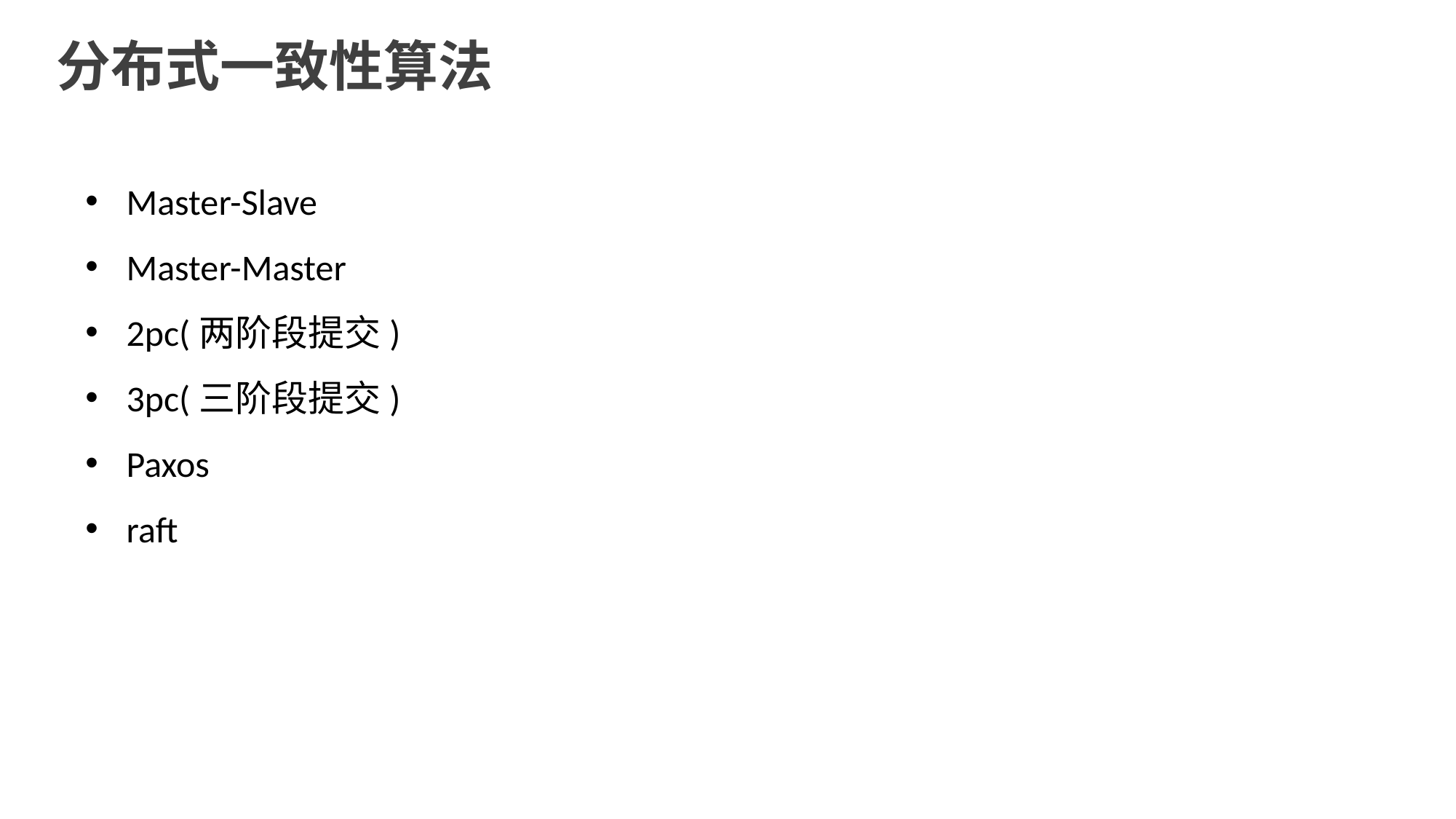

# 分布式一致性算法
Master-Slave
Master-Master
2pc(两阶段提交)
3pc(三阶段提交)
Paxos
raft